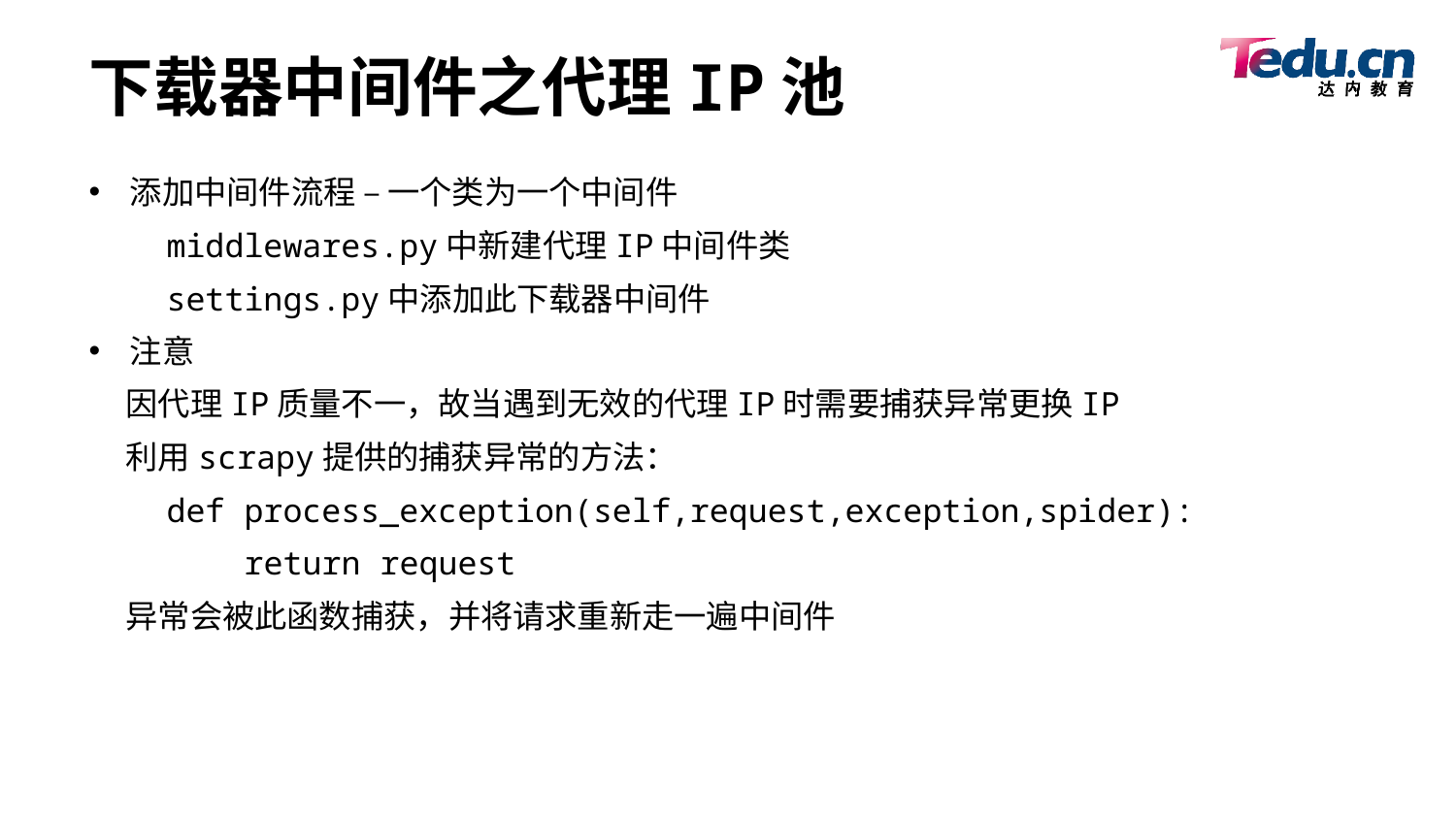

# 下载器中间件之代理IP池
添加中间件流程 – 一个类为一个中间件
    middlewares.py中新建代理IP中间件类
    settings.py中添加此下载器中间件
注意
    因代理IP质量不一，故当遇到无效的代理IP时需要捕获异常更换IP
    利用scrapy提供的捕获异常的方法：
    def process_exception(self,request,exception,spider):
        return request
    异常会被此函数捕获，并将请求重新走一遍中间件